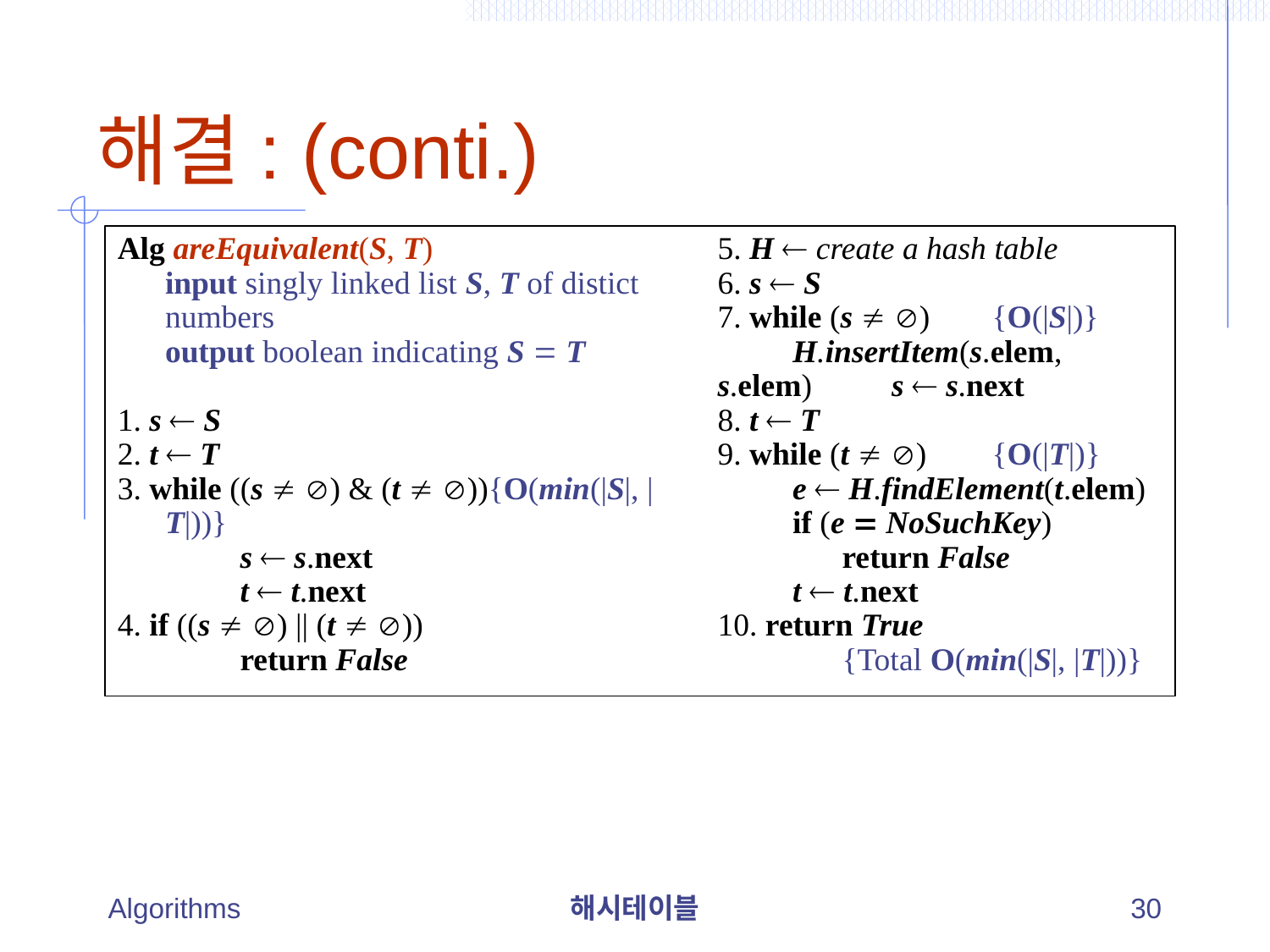

# 해결: (conti.)

Alg areEquivalent(S, T)
	input singly linked list S, T of distict 	numbers
	output boolean indicating S = T

1. s ← S
2. t ← T
3. while ((s ≠ ∅) & (t ≠ ∅)){O(min(|S|, |T|))}
		s ← s.next
		t ← t.next
4. if ((s ≠ ∅) || (t ≠ ∅))
		return False
5. H ← create a hash table
6. s ← S
7. while (s ≠ ∅)		{O(|S|)}
 		H.insertItem(s.elem, s.elem)		s ← s.next
8. t ← T
9. while (t ≠ ∅)		{O(|T|)}
 		e ← H.findElement(t.elem)		if (e = NoSuchKey)
			return False
		t ← t.next
10. return True
			{Total O(min(|S|, |T|))}
Algorithms
해시테이블
30